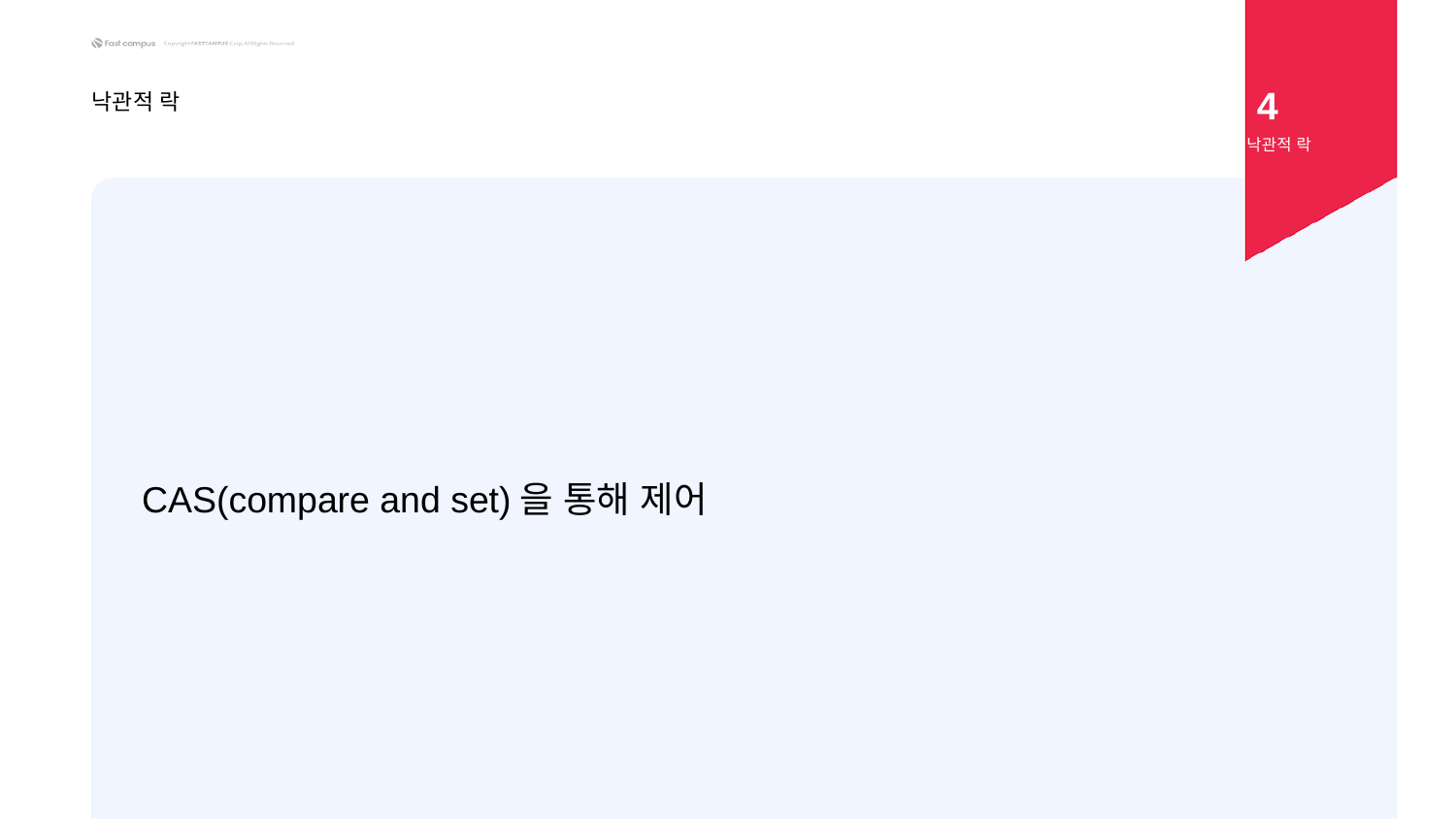

4
낙관적 락
낙관적 락
CAS(compare and set)을 통해 제어